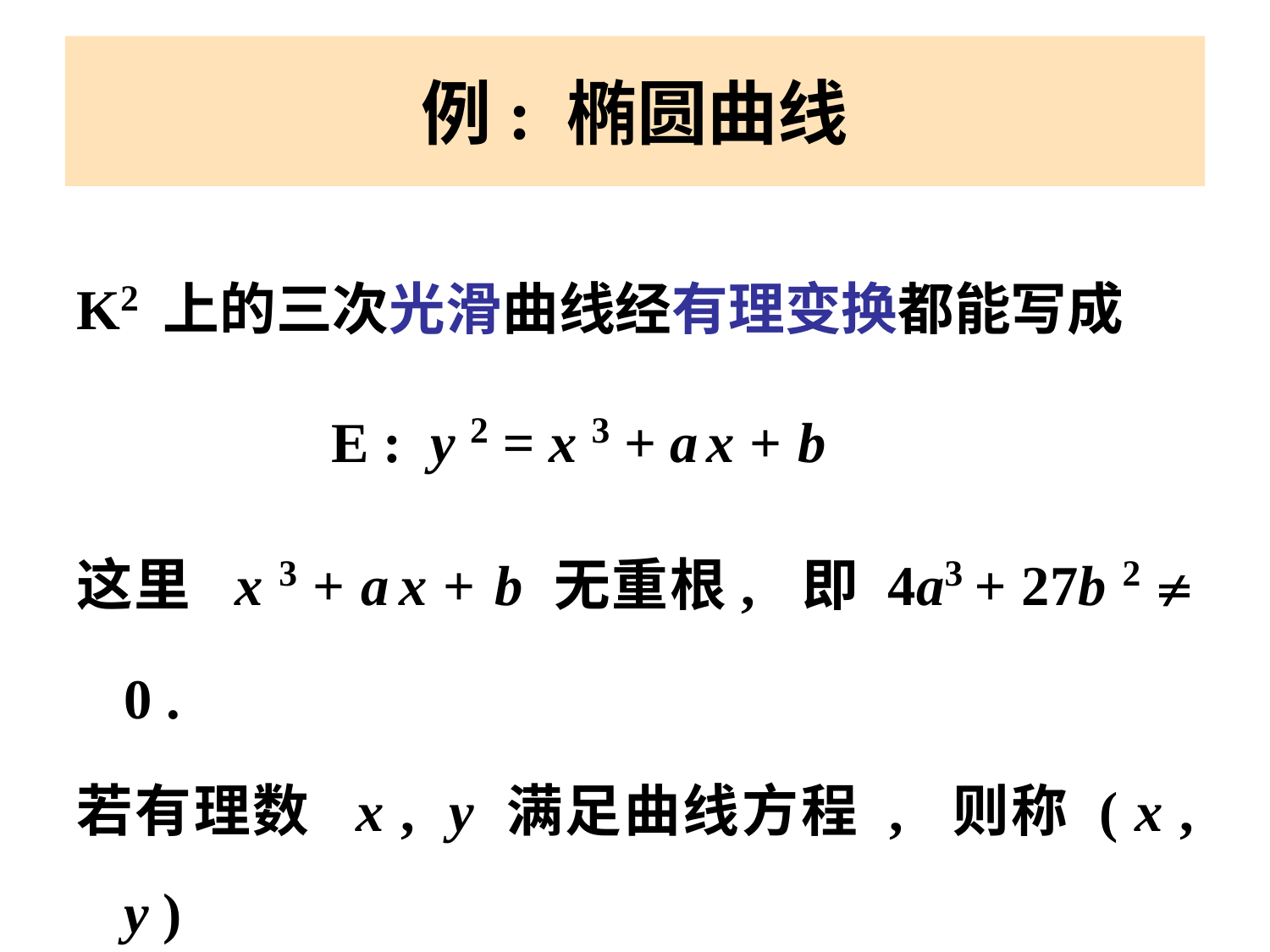

# 例: 椭圆曲线
K2 上的三次光滑曲线经有理变换都能写成
                  E :  y 2 = x 3 + a x +  b
这里  x 3 + a x +  b 无重根,  即 4a3 + 27b 2 ≠ 0 .
若有理数  x ,  y 满足曲线方程 ,  则称 ( x , y )
是椭圆曲线 E 的有理点.